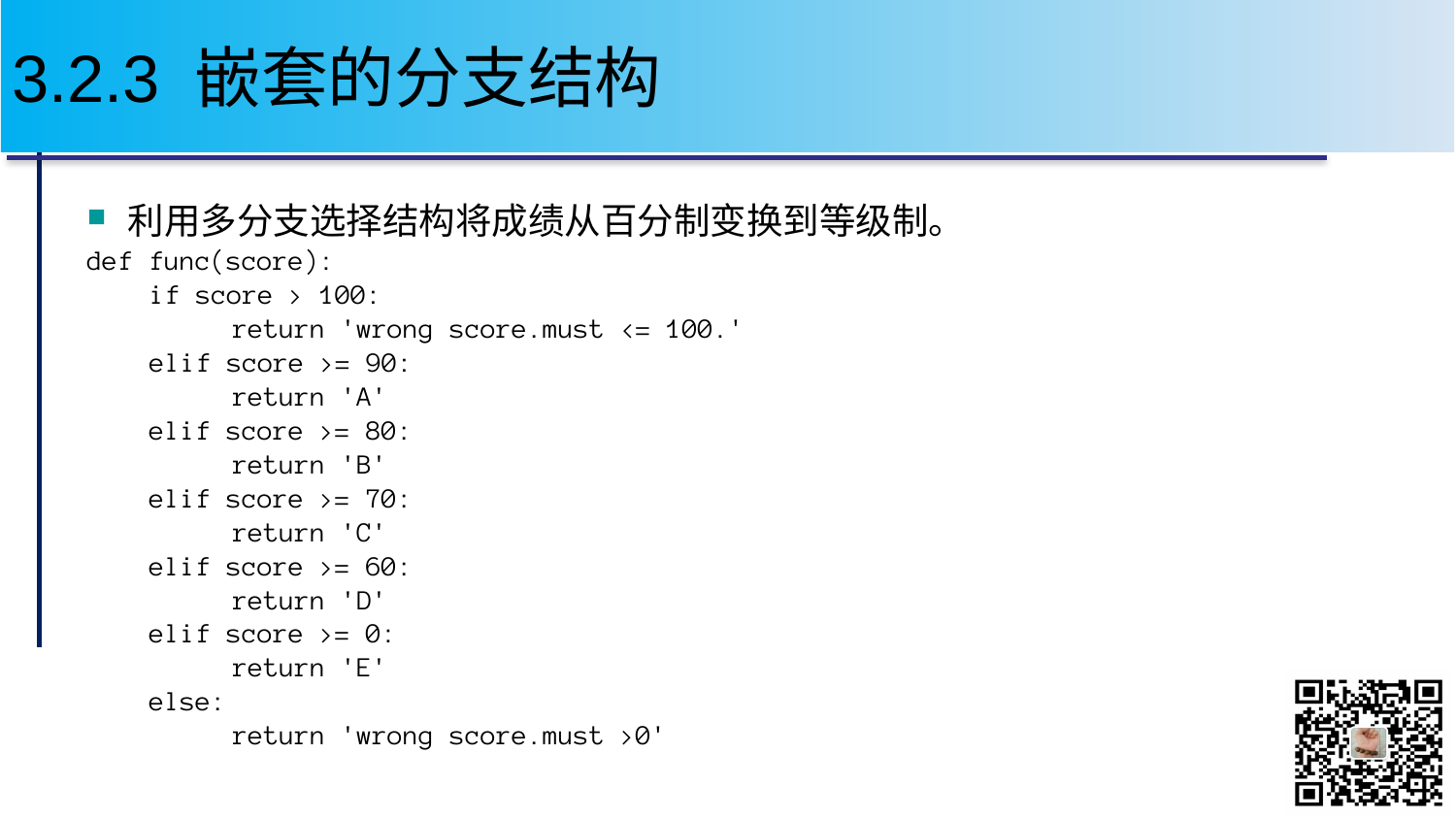

# 3.2.3 嵌套的分支结构
利用多分支选择结构将成绩从百分制变换到等级制。
def func(score):
	    if score > 100:
		return 'wrong score.must <= 100.'
	    elif score >= 90:
		return 'A'
    elif score >= 80:
		return 'B'
    elif score >= 70:
		return 'C'
    elif score >= 60:
		return 'D'
    elif score >= 0:
		return 'E'
    else:
		return 'wrong score.must >0'